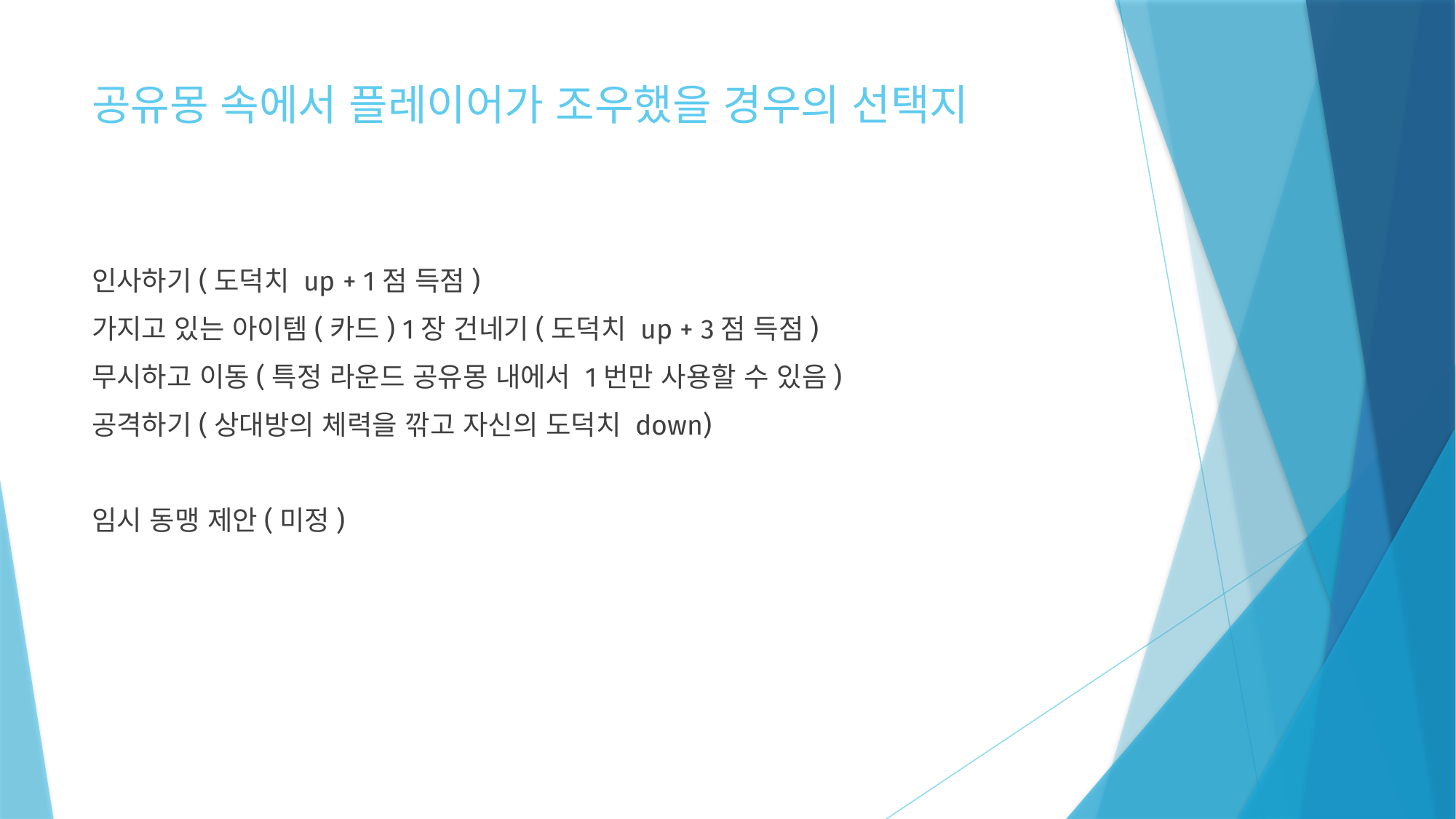

# 공유몽 속에서 플레이어가 조우했을 경우의 선택지
인사하기(도덕치 up + 1점 득점)
가지고 있는 아이템(카드) 1장 건네기(도덕치 up + 3점 득점)
무시하고 이동(특정 라운드 공유몽 내에서 1번만 사용할 수 있음)
공격하기(상대방의 체력을 깎고 자신의 도덕치 down)

임시 동맹 제안(미정)